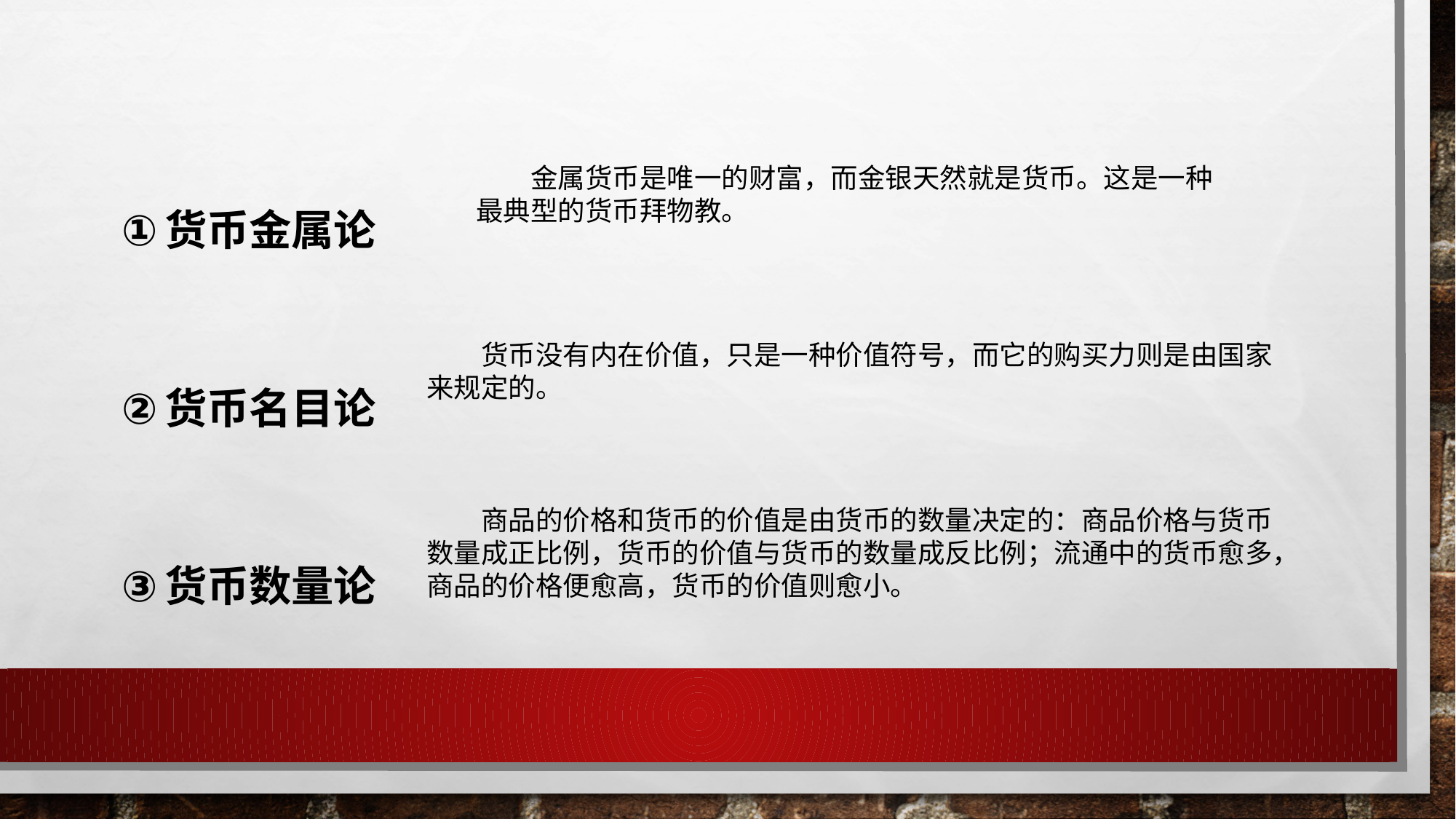

货币金属论
货币名目论
货币数量论
金属货币是唯一的财富，而金银天然就是货币。这是一种最典型的货币拜物教。
货币没有内在价值，只是一种价值符号，而它的购买力则是由国家来规定的。
商品的价格和货币的价值是由货币的数量决定的：商品价格与货币数量成正比例，货币的价值与货币的数量成反比例；流通中的货币愈多，商品的价格便愈高，货币的价值则愈小。